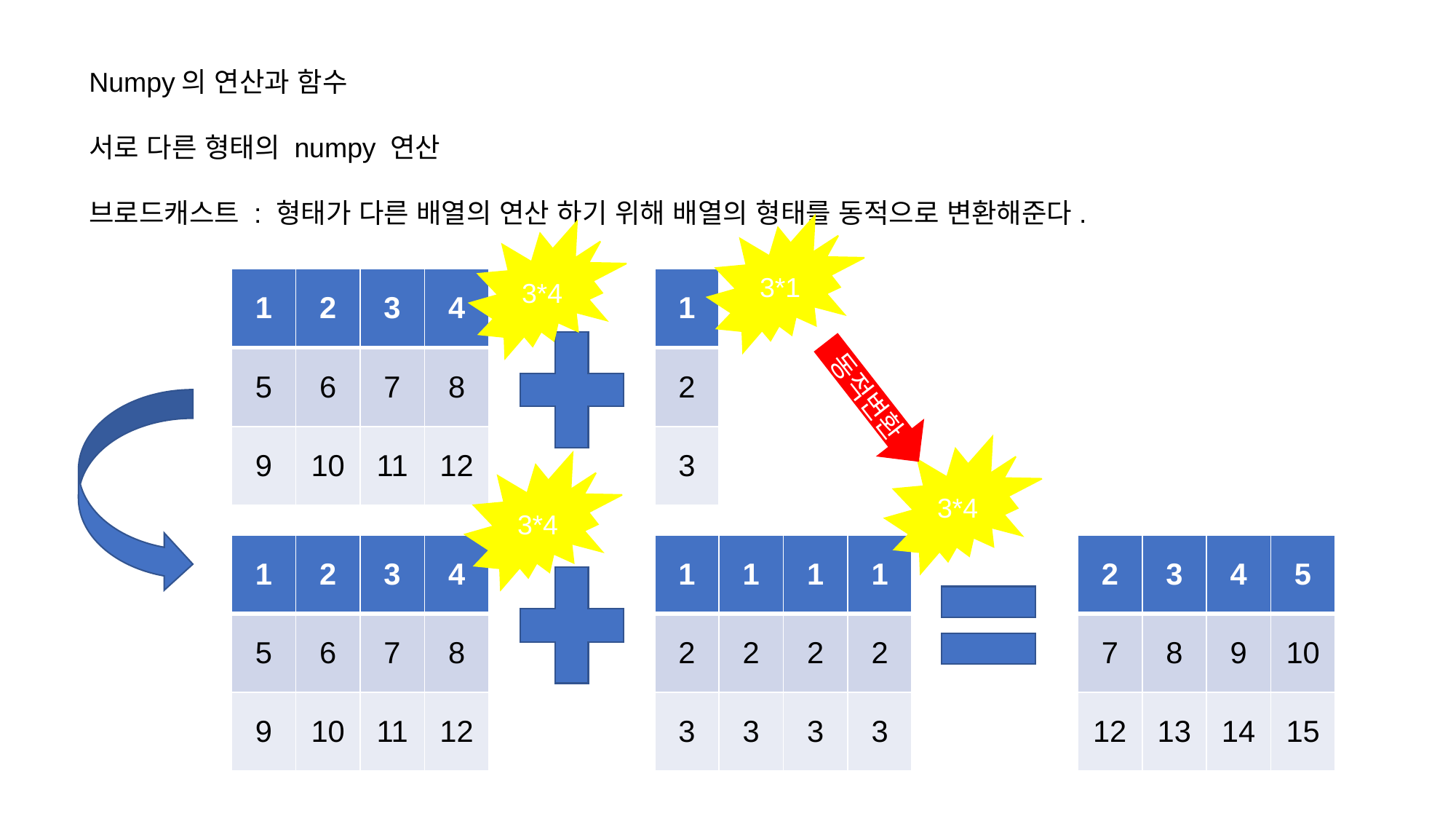

Numpy의 연산과 함수

서로 다른 형태의 numpy 연산

브로드캐스트 : 형태가 다른 배열의 연산 하기 위해 배열의 형태를 동적으로 변환해준다.

3*1
3*4
| 1 | 2 | 3 | 4 |
| --- | --- | --- | --- |
| 5 | 6 | 7 | 8 |
| 9 | 10 | 11 | 12 |
| 1 |
| --- |
| 2 |
| 3 |

동적변환

3*4
3*4
| 1 | 2 | 3 | 4 |
| --- | --- | --- | --- |
| 5 | 6 | 7 | 8 |
| 9 | 10 | 11 | 12 |
| 1 | 1 | 1 | 1 |
| --- | --- | --- | --- |
| 2 | 2 | 2 | 2 |
| 3 | 3 | 3 | 3 |
| 2 | 3 | 4 | 5 |
| --- | --- | --- | --- |
| 7 | 8 | 9 | 10 |
| 12 | 13 | 14 | 15 |